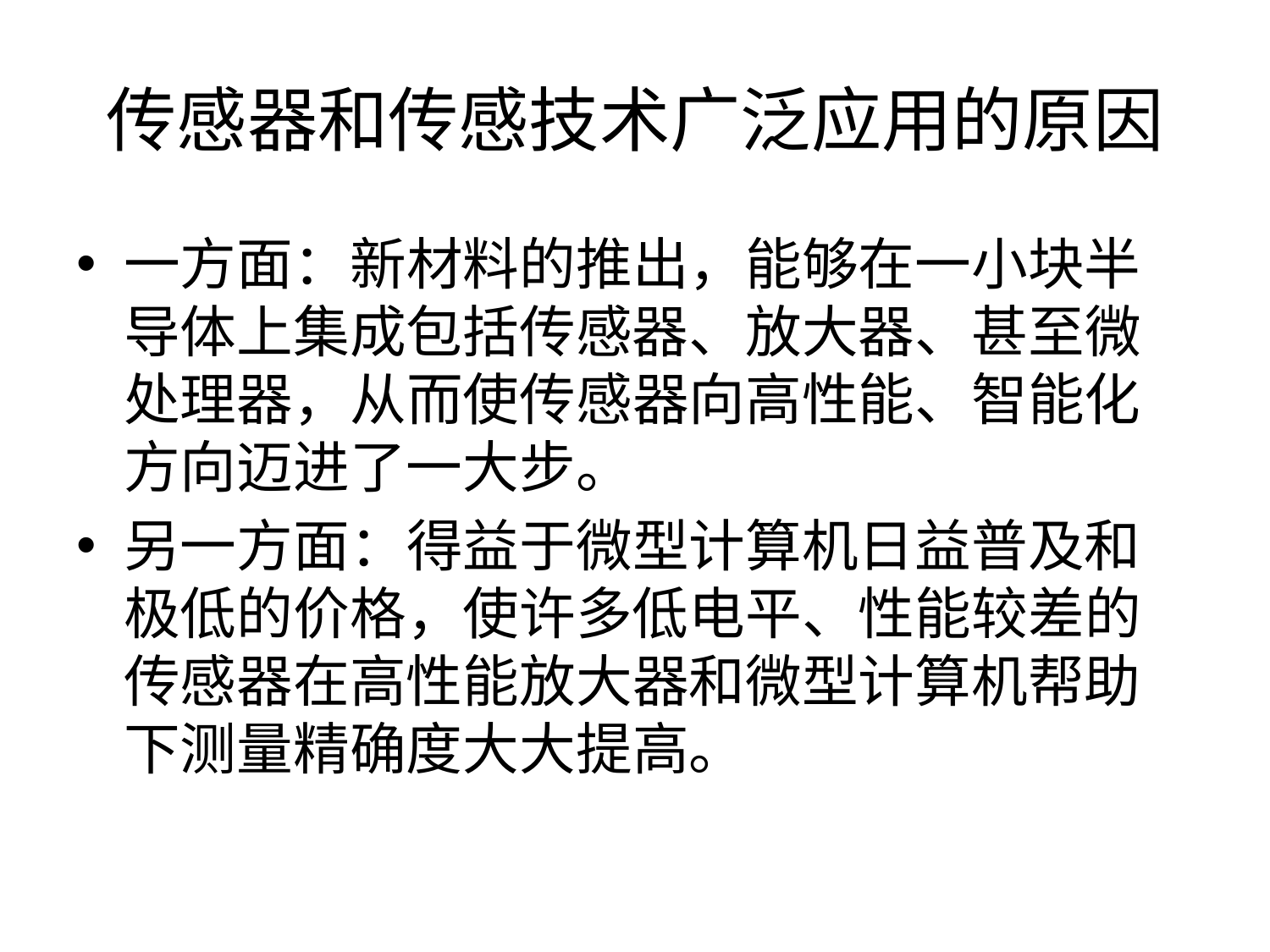

# 传感器和传感技术广泛应用的原因
一方面：新材料的推出，能够在一小块半导体上集成包括传感器、放大器、甚至微处理器，从而使传感器向高性能、智能化方向迈进了一大步。
另一方面：得益于微型计算机日益普及和极低的价格，使许多低电平、性能较差的传感器在高性能放大器和微型计算机帮助下测量精确度大大提高。